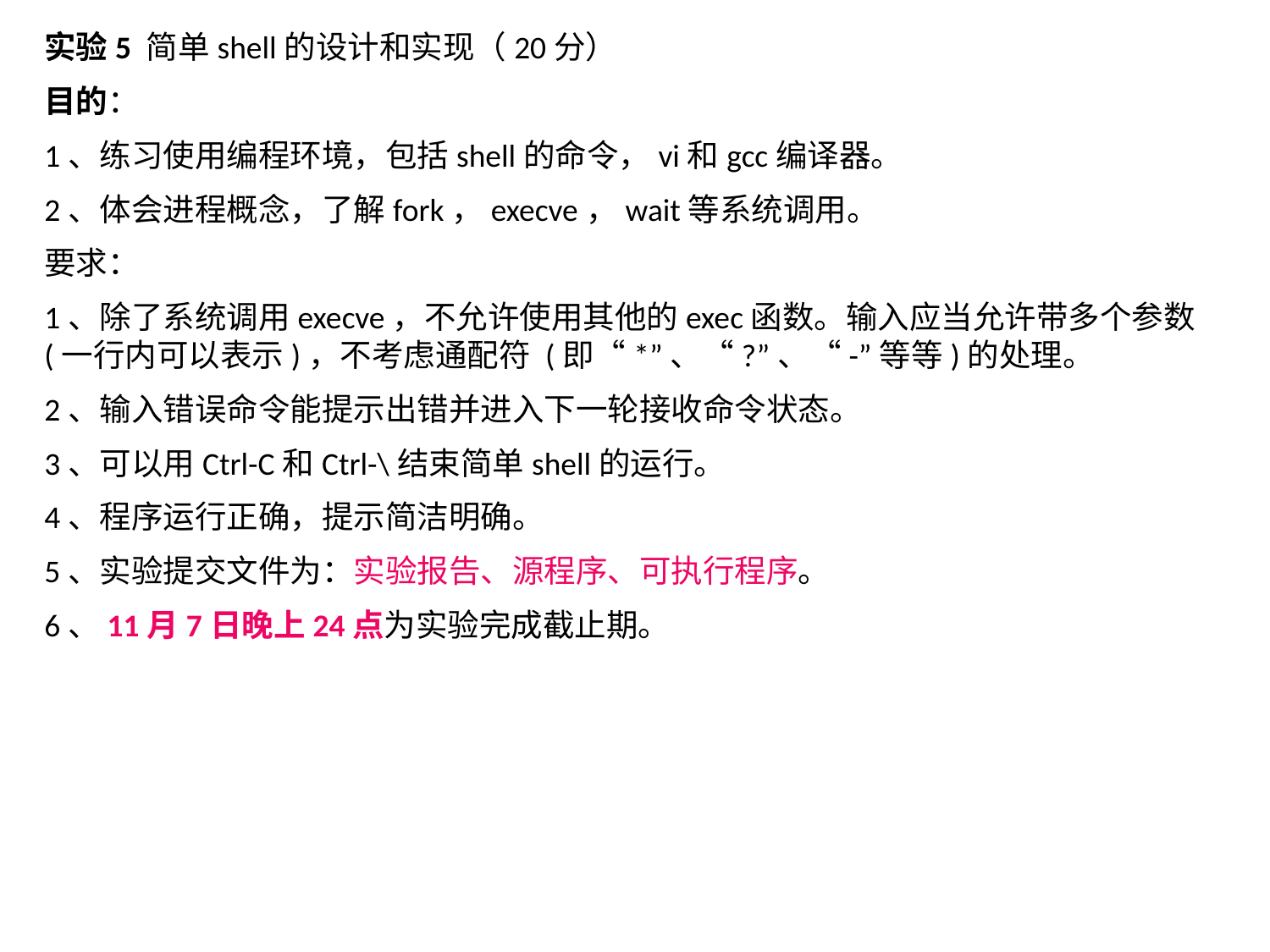

实验5 简单shell的设计和实现（20分）
目的：
1、练习使用编程环境，包括shell的命令，vi和gcc编译器。
2、体会进程概念，了解fork，execve，wait等系统调用。
要求：
1、除了系统调用execve，不允许使用其他的exec函数。输入应当允许带多个参数(一行内可以表示)，不考虑通配符 (即“*”、“?”、“-”等等)的处理。
2、输入错误命令能提示出错并进入下一轮接收命令状态。
3、可以用Ctrl-C和Ctrl-\结束简单shell的运行。
4、程序运行正确，提示简洁明确。
5、实验提交文件为：实验报告、源程序、可执行程序。
6、11月7日晚上24点为实验完成截止期。